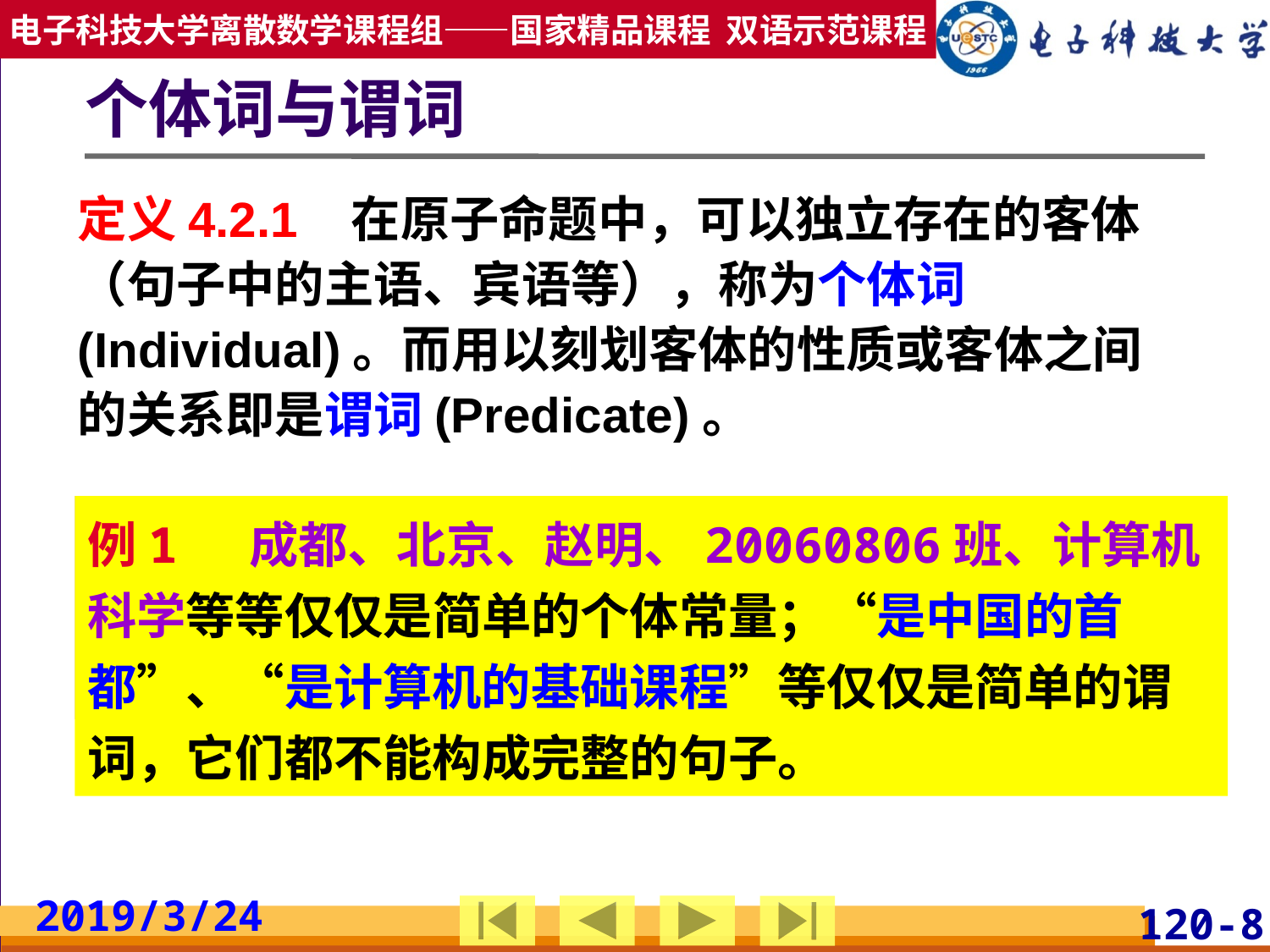

# 个体词与谓词
定义4.2.1   在原子命题中，可以独立存在的客体（句子中的主语、宾语等），称为个体词(Individual)。而用以刻划客体的性质或客体之间的关系即是谓词(Predicate)。
单纯的谓词或单纯的个体词都无法构成一个完整的逻辑含义，只有将它们结合起来时才能构成一个独立的逻辑断言。
例1  成都、北京、赵明、20060806班、计算机科学等等仅仅是简单的个体常量；“是中国的首都”、“是计算机的基础课程”等仅仅是简单的谓词，它们都不能构成完整的句子。
2019/3/24